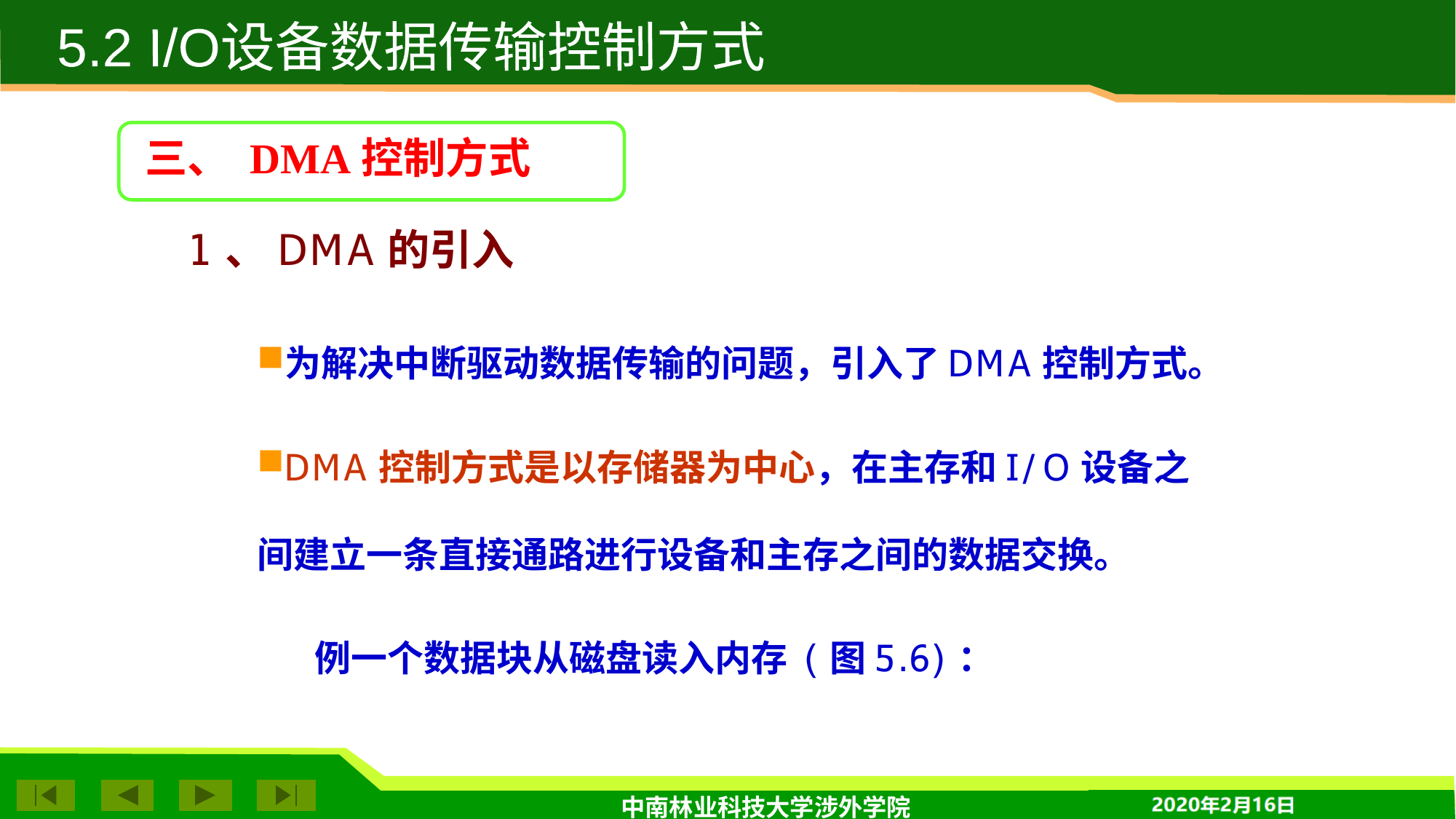

5.2 I/O设备数据传输控制方式

三、 DMA控制方式
1、DMA的引入
为解决中断驱动数据传输的问题，引入了DMA控制方式。
DMA控制方式是以存储器为中心，在主存和I/O设备之间建立一条直接通路进行设备和主存之间的数据交换。
      例一个数据块从磁盘读入内存 (图5.6)：